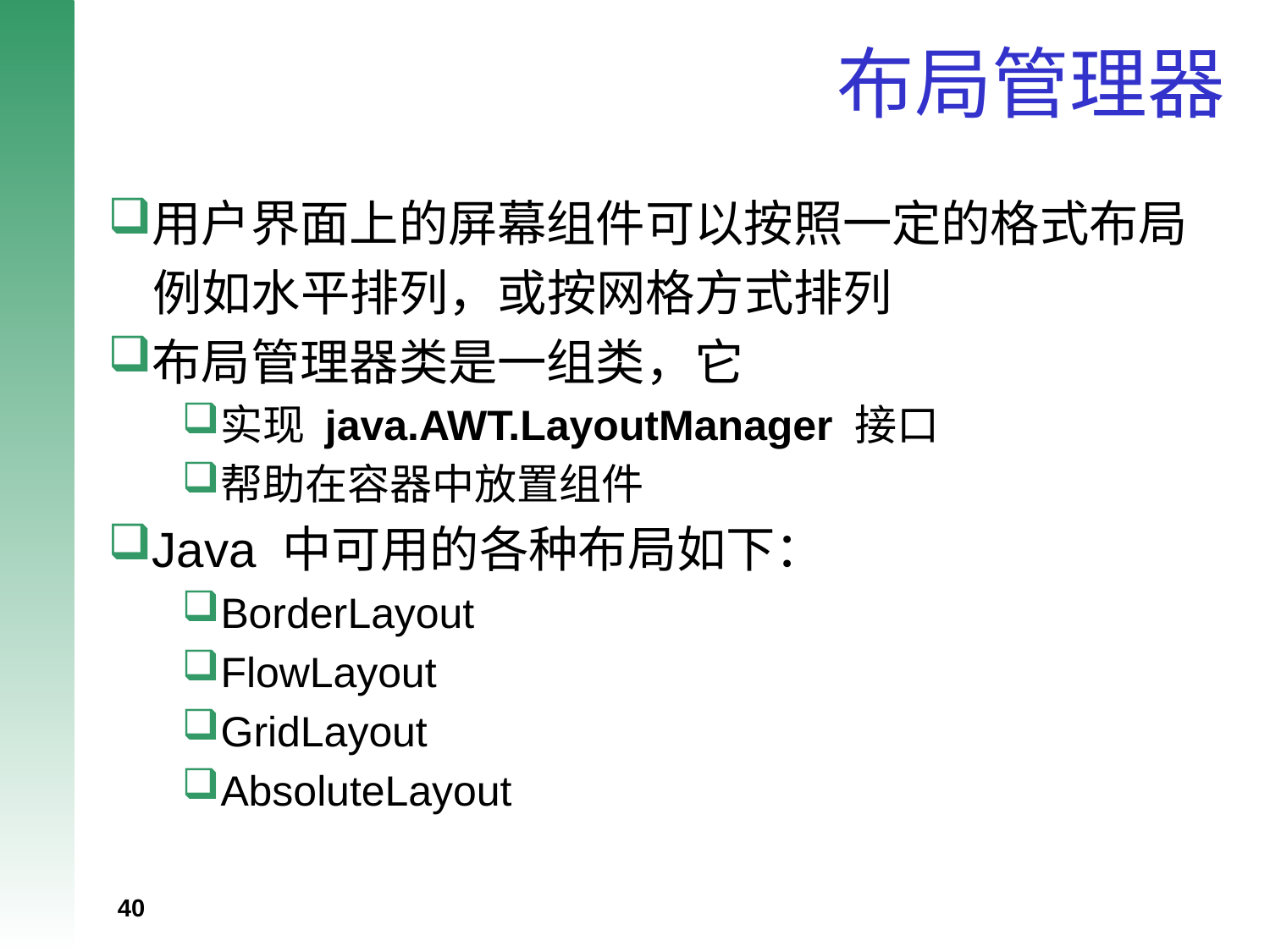

# 布局管理器
用户界面上的屏幕组件可以按照一定的格式布局
   例如水平排列，或按网格方式排列
布局管理器类是一组类，它
实现 java.AWT.LayoutManager 接口
帮助在容器中放置组件
Java 中可用的各种布局如下：
BorderLayout
FlowLayout
GridLayout
AbsoluteLayout
40